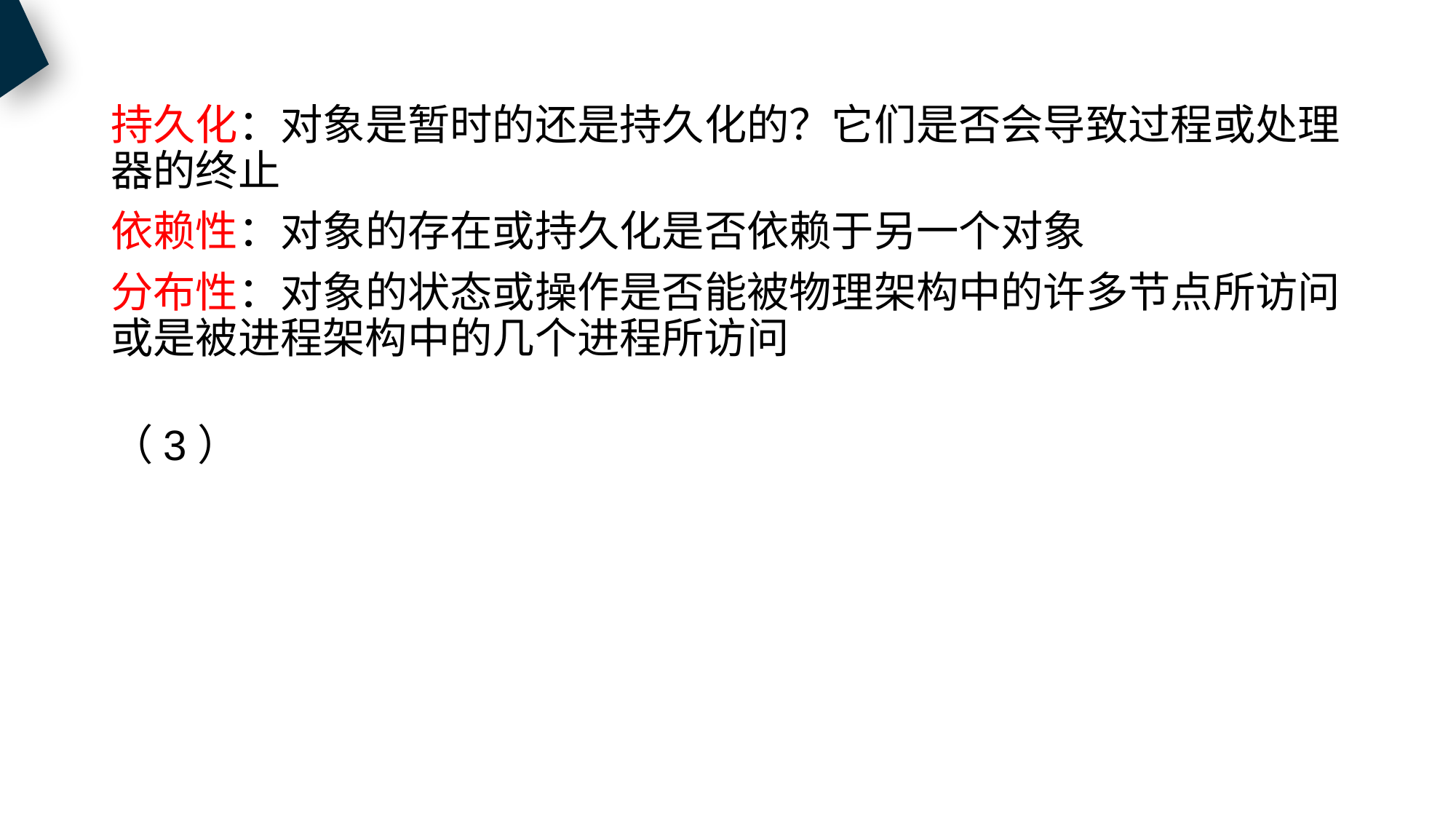

持久化：对象是暂时的还是持久化的？它们是否会导致过程或处理器的终止
依赖性：对象的存在或持久化是否依赖于另一个对象
分布性：对象的状态或操作是否能被物理架构中的许多节点所访问或是被进程架构中的几个进程所访问
										   （3）